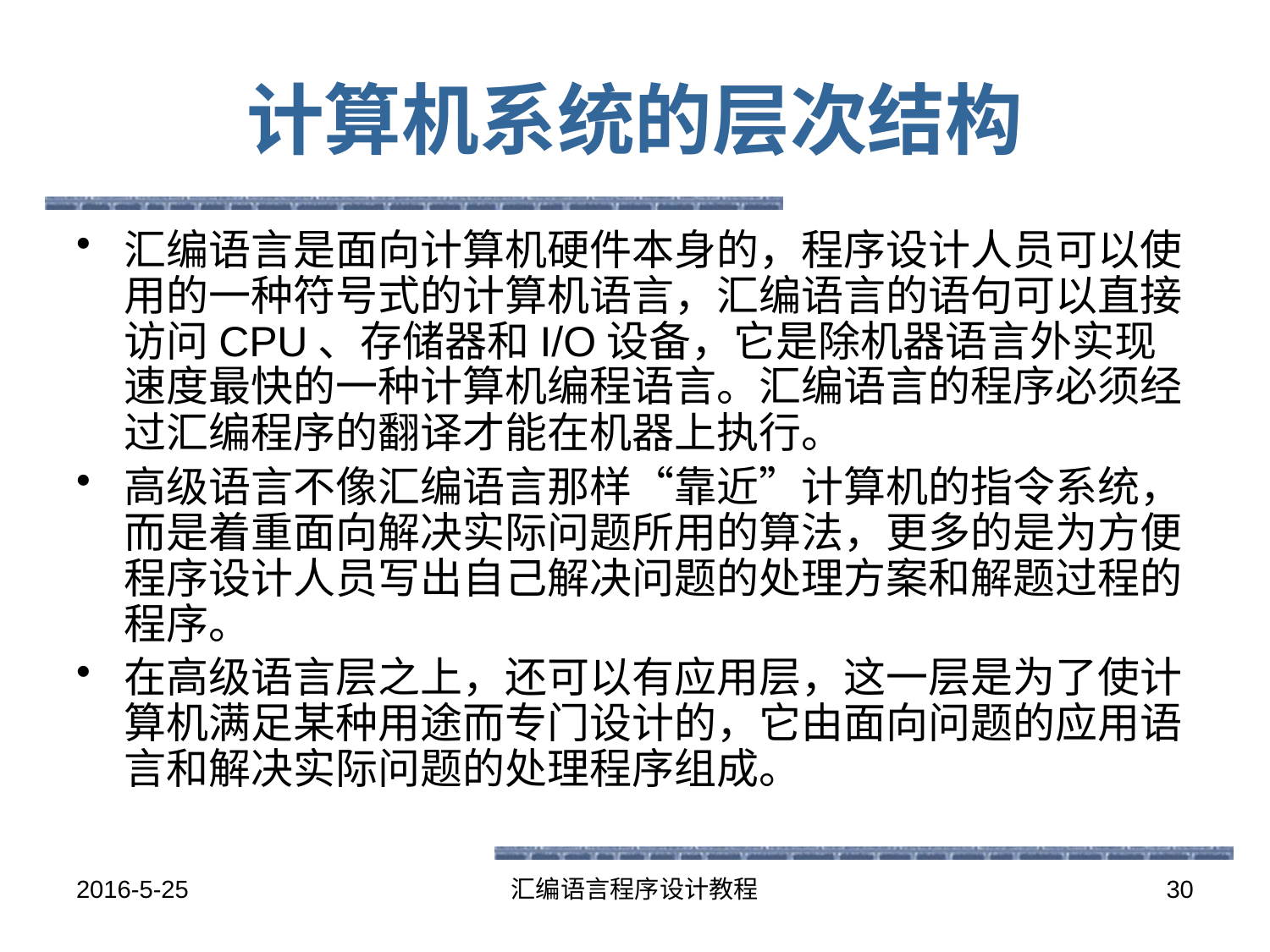

# 计算机系统的层次结构
汇编语言是面向计算机硬件本身的，程序设计人员可以使用的一种符号式的计算机语言，汇编语言的语句可以直接访问CPU、存储器和I/O设备，它是除机器语言外实现速度最快的一种计算机编程语言。汇编语言的程序必须经过汇编程序的翻译才能在机器上执行。
高级语言不像汇编语言那样“靠近”计算机的指令系统，而是着重面向解决实际问题所用的算法，更多的是为方便程序设计人员写出自己解决问题的处理方案和解题过程的程序。
在高级语言层之上，还可以有应用层，这一层是为了使计算机满足某种用途而专门设计的，它由面向问题的应用语言和解决实际问题的处理程序组成。
2016-5-25
汇编语言程序设计教程
30